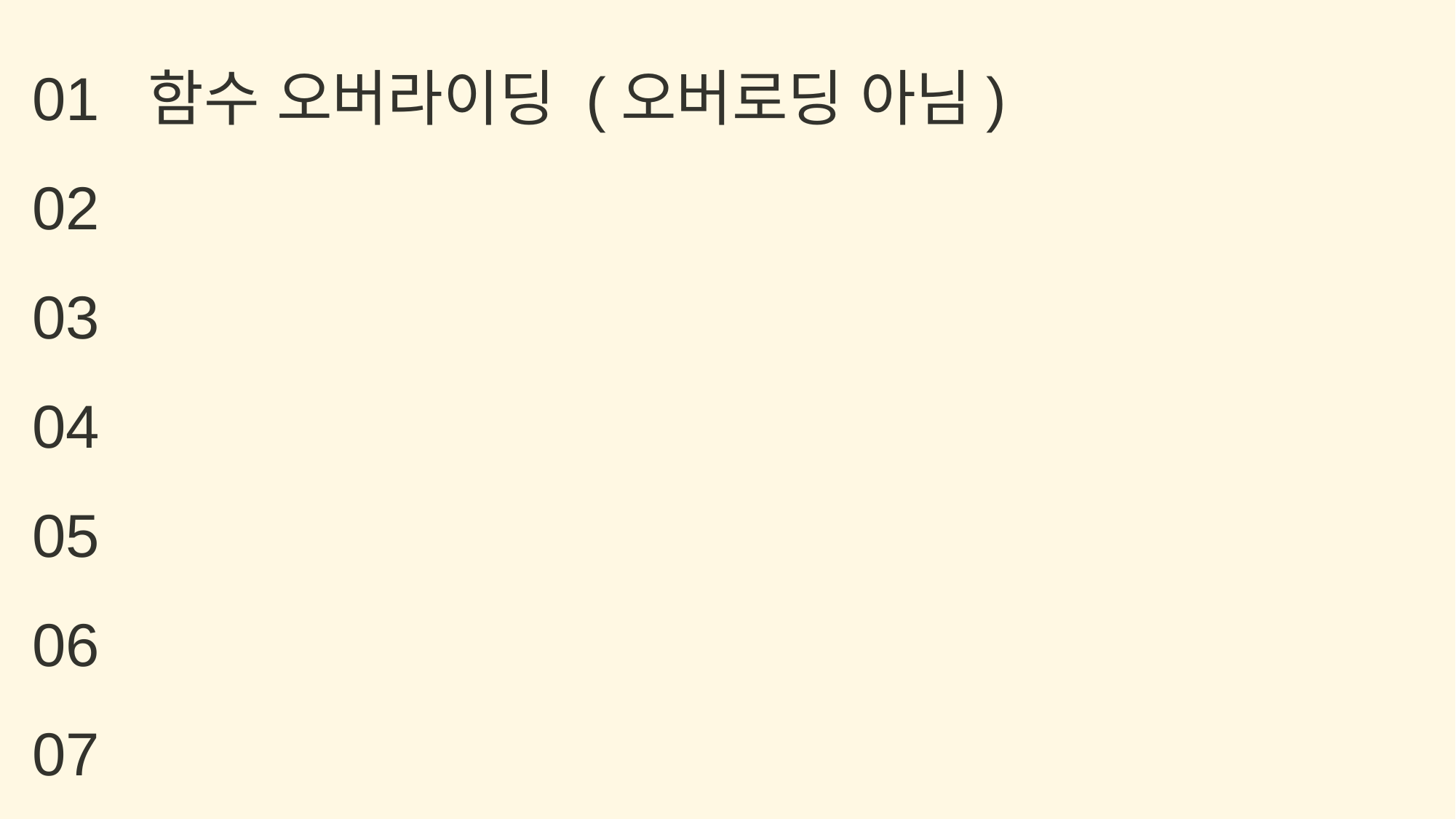

함수 오버라이딩 (오버로딩 아님)
01
02
03
04
05
06
07